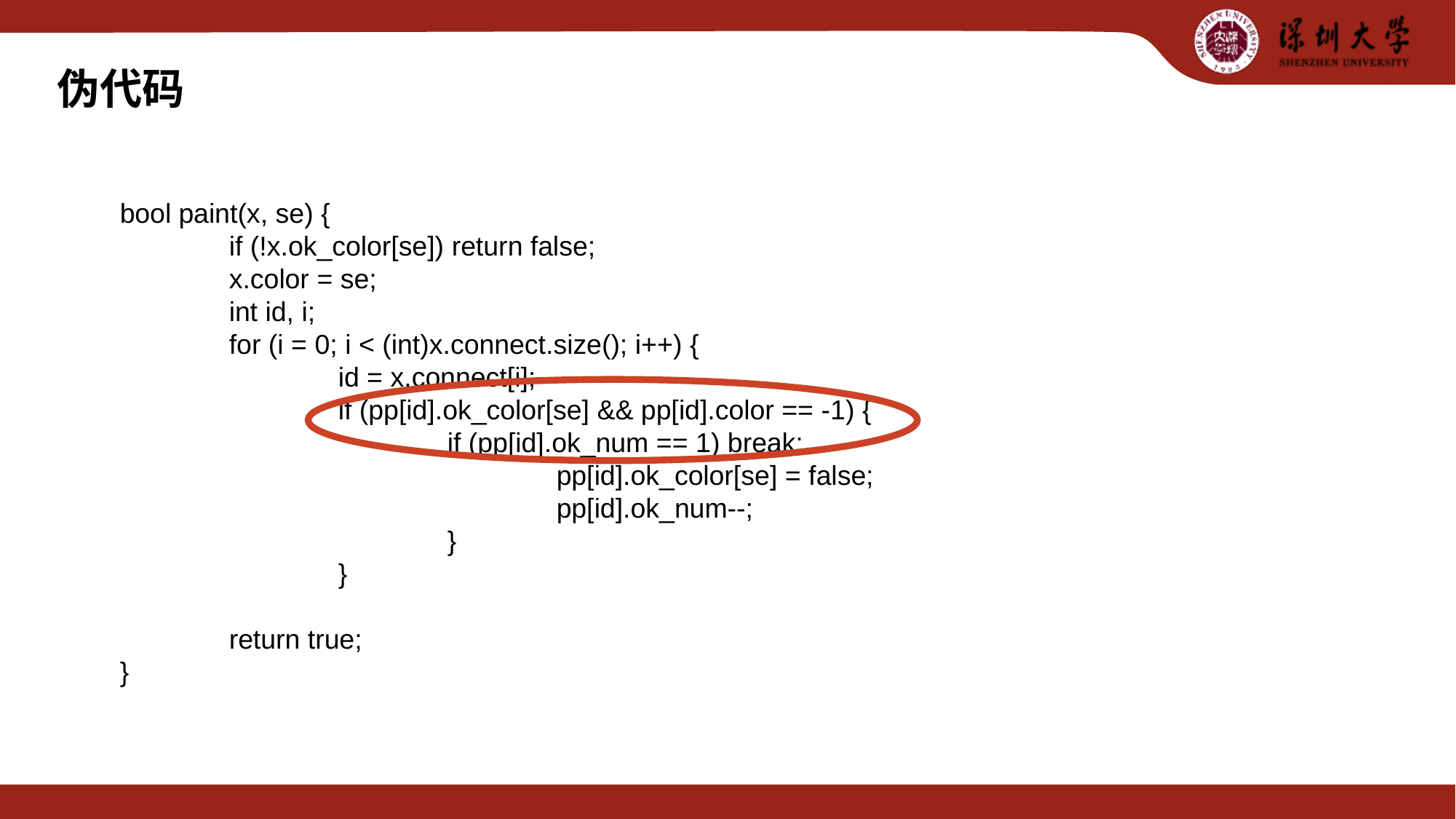

伪代码
	bool paint(x, se) {
		if (!x.ok_color[se]) return false;
		x.color = se;
		int id, i;
		for (i = 0; i < (int)x.connect.size(); i++) {
			id = x.connect[i];
			if (pp[id].ok_color[se] && pp[id].color == -1) {
				if (pp[id].ok_num == 1) break;
					pp[id].ok_color[se] = false;
					pp[id].ok_num--;
				}
			}

		return true;
	}